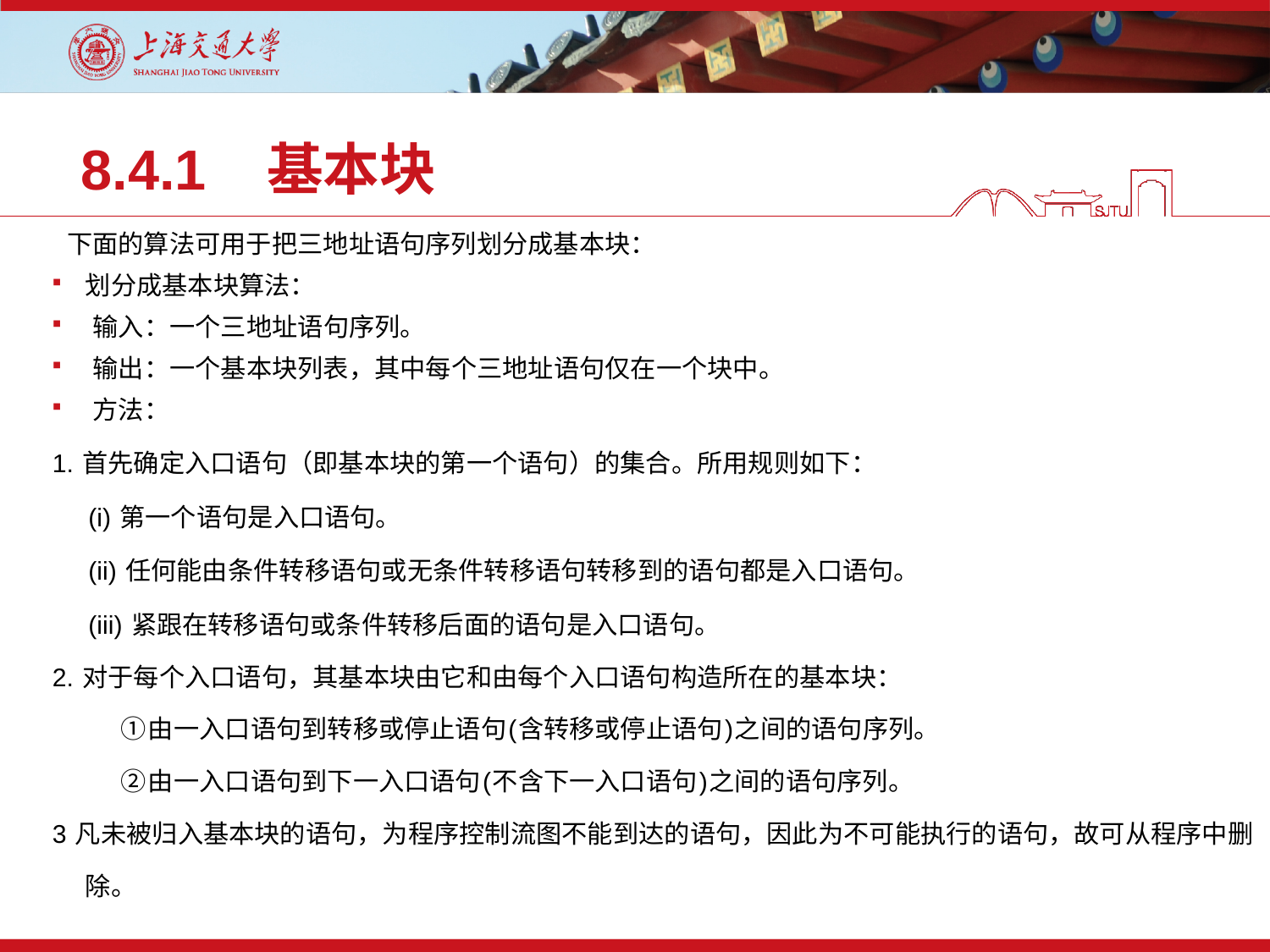

# 8.4.1   基本块
   下面的算法可用于把三地址语句序列划分成基本块：
划分成基本块算法：
 输入：一个三地址语句序列。
 输出：一个基本块列表，其中每个三地址语句仅在一个块中。
 方法：
1. 首先确定入口语句（即基本块的第一个语句）的集合。所用规则如下：
     (i) 第一个语句是入口语句。
     (ii) 任何能由条件转移语句或无条件转移语句转移到的语句都是入口语句。
     (iii) 紧跟在转移语句或条件转移后面的语句是入口语句。
2. 对于每个入口语句，其基本块由它和由每个入口语句构造所在的基本块：
            ①由一入口语句到转移或停止语句(含转移或停止语句)之间的语句序列。
            ②由一入口语句到下一入口语句(不含下一入口语句)之间的语句序列。
3 凡未被归入基本块的语句，为程序控制流图不能到达的语句，因此为不可能执行的语句，故可从程序中删除。